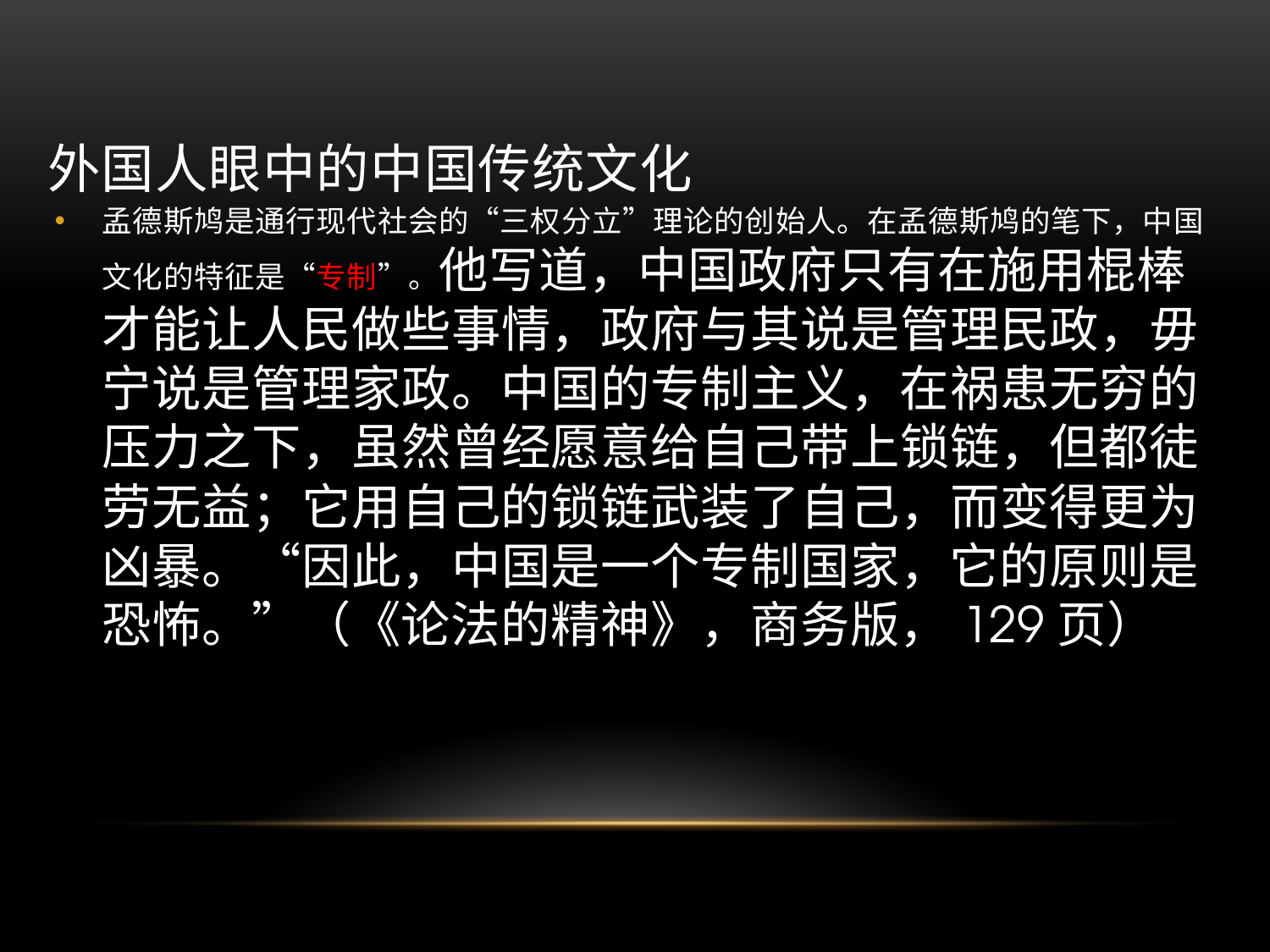

# 外国人眼中的中国传统文化
孟德斯鸠是通行现代社会的“三权分立”理论的创始人。在孟德斯鸠的笔下，中国文化的特征是“专制”。他写道，中国政府只有在施用棍棒才能让人民做些事情，政府与其说是管理民政，毋宁说是管理家政。中国的专制主义，在祸患无穷的压力之下，虽然曾经愿意给自己带上锁链，但都徒劳无益；它用自己的锁链武装了自己，而变得更为凶暴。“因此，中国是一个专制国家，它的原则是恐怖。”（《论法的精神》，商务版，129页）